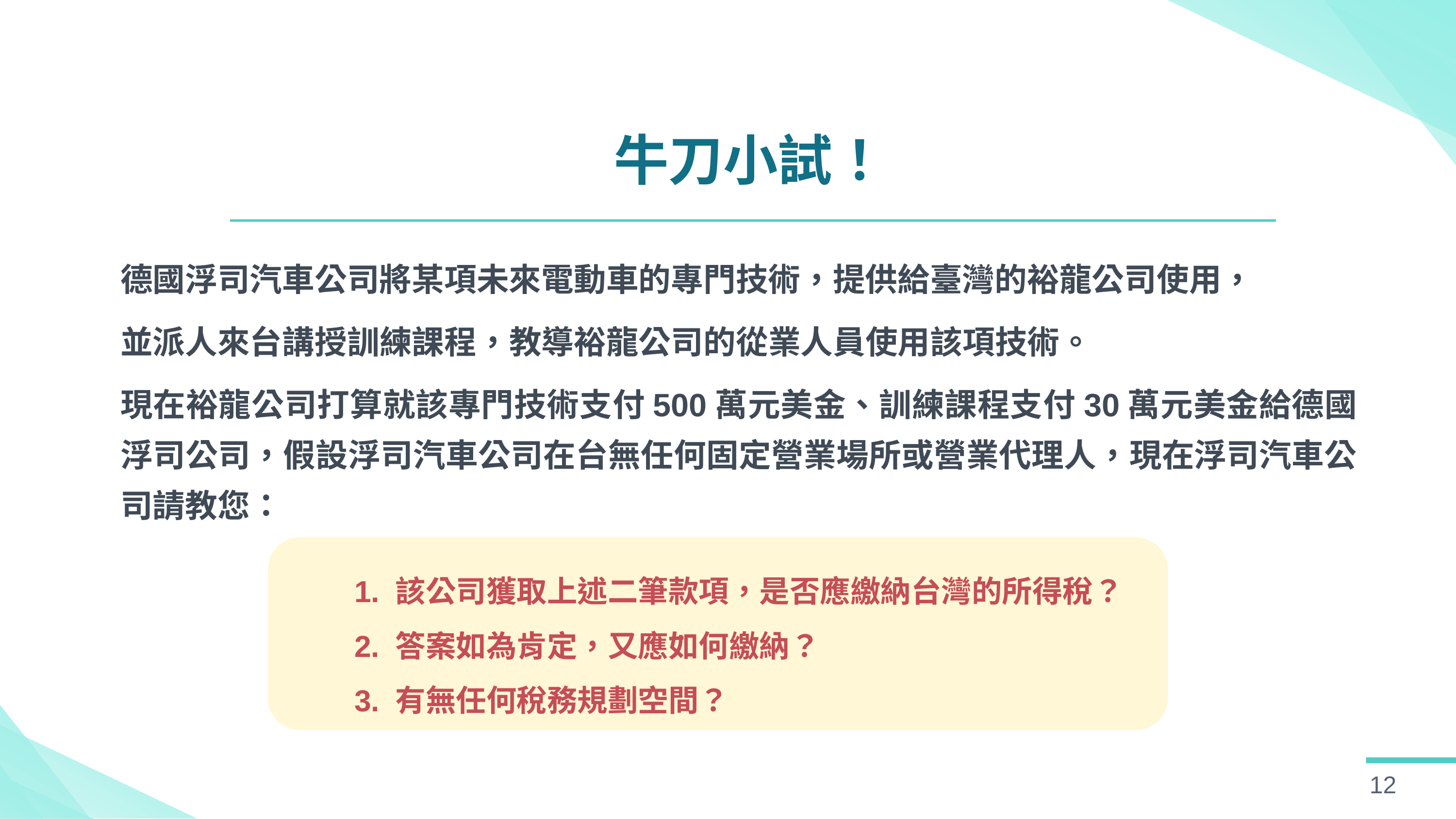

牛刀小試！
德國浮司汽車公司將某項未來電動車的專門技術，提供給臺灣的裕龍公司使用，
並派人來台講授訓練課程，教導裕龍公司的從業人員使用該項技術。
現在裕龍公司打算就該專門技術支付500萬元美金、訓練課程支付30萬元美金給德國浮司公司，假設浮司汽車公司在台無任何固定營業場所或營業代理人，現在浮司汽車公司請教您：

1. 該公司獲取上述二筆款項，是否應繳納台灣的所得稅？
2. 答案如為肯定，又應如何繳納？
3. 有無任何稅務規劃空間？

12